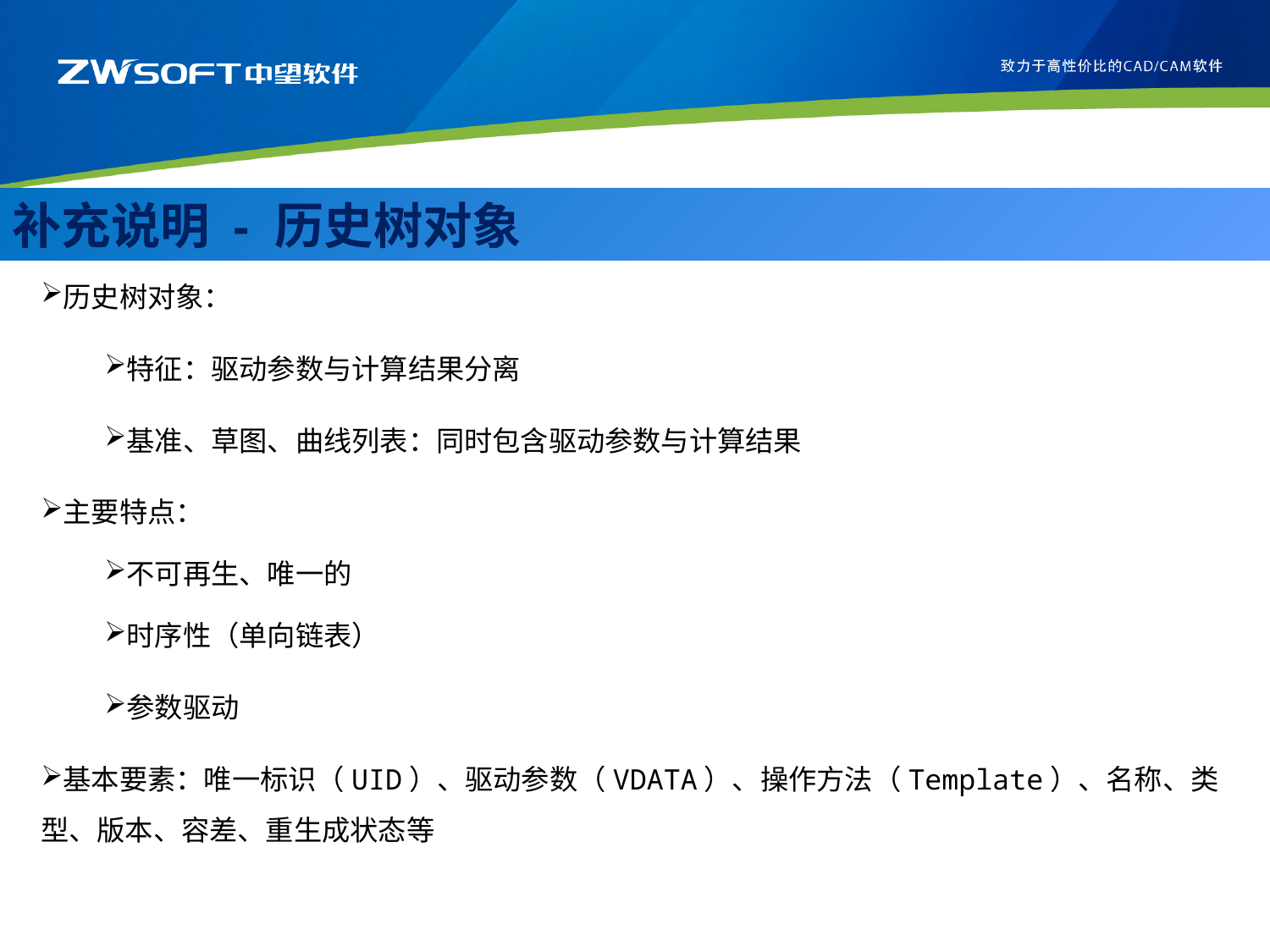

补充说明 - 历史树对象
历史树对象：
特征：驱动参数与计算结果分离
基准、草图、曲线列表：同时包含驱动参数与计算结果
主要特点：
不可再生、唯一的
时序性（单向链表）
参数驱动
基本要素：唯一标识（UID）、驱动参数（VDATA）、操作方法（Template）、名称、类型、版本、容差、重生成状态等